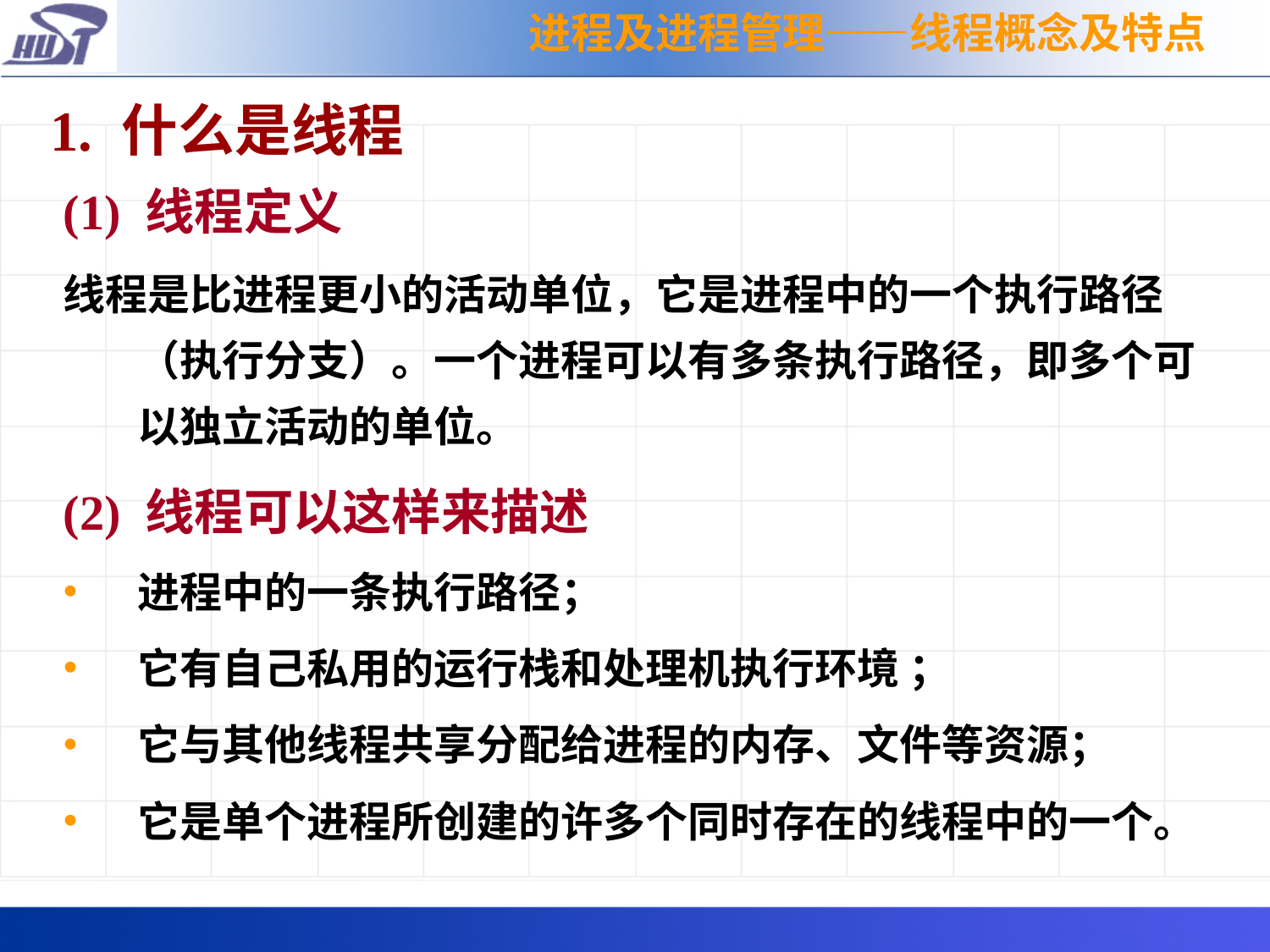

进程及进程管理——线程概念及特点
1. 什么是线程
(1) 线程定义
线程是比进程更小的活动单位，它是进程中的一个执行路径（执行分支）。一个进程可以有多条执行路径，即多个可以独立活动的单位。
(2) 线程可以这样来描述
进程中的一条执行路径；
它有自己私用的运行栈和处理机执行环境 ；
它与其他线程共享分配给进程的内存、文件等资源；
它是单个进程所创建的许多个同时存在的线程中的一个。